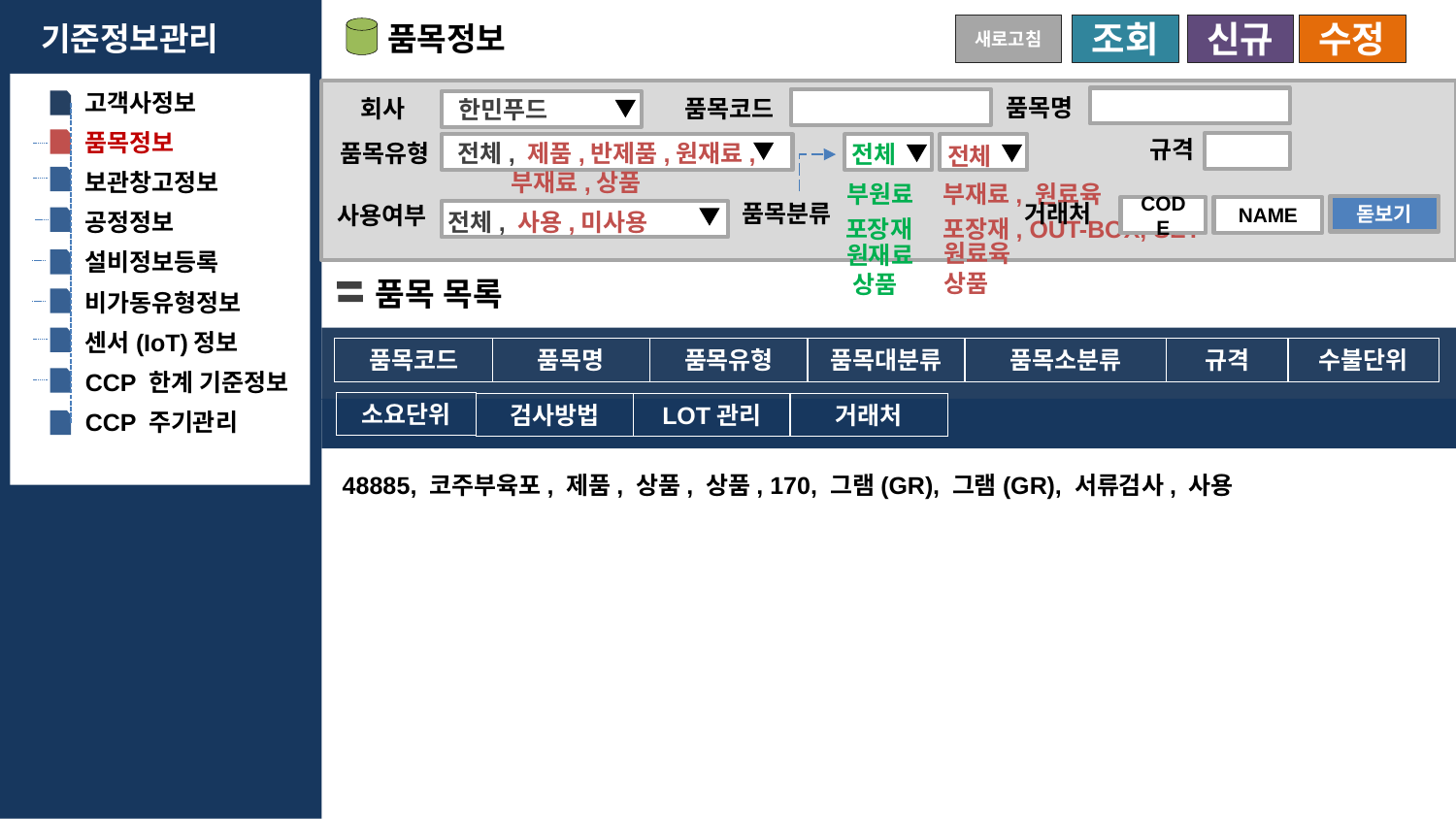

품목정보
기준정보관리
새로고침
조회
신규
수정

고객사정보

품목명
회사
품목코드
한민푸드

품목정보
규격

전체, 제품,반제품,원재료,
       부재료,상품
품목유형
전체
전체
부원료
부재료, 원료육
포장재
포장재, OUT-BOX, SET
원료육
원재료
상품
상품

보관창고정보

품목분류
거래처
돋보기
CODE
NAME
사용여부
전체, 사용,미사용
공정정보

설비정보등록

품목 목록
비가동유형정보

센서(IoT)정보

수불단위
품목코드
품목명
품목유형
품목대분류
품목소분류
규격
CCP 한계 기준정보

소요단위
검사방법
LOT관리
거래처

CCP 주기관리

48885, 코주부육포, 제품, 상품, 상품, 170, 그램(GR), 그램(GR), 서류검사, 사용